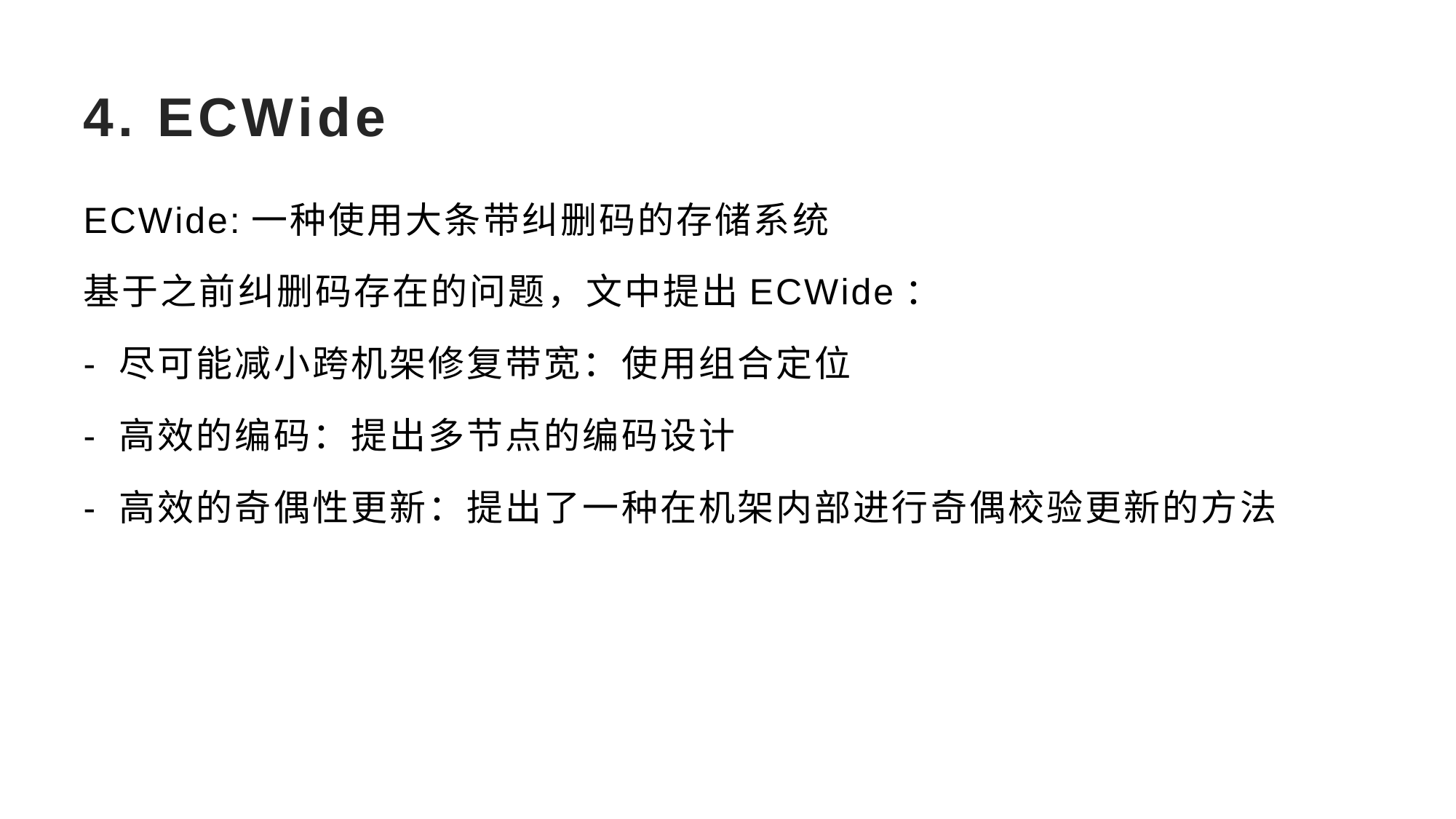

# 4. ECWide
ECWide:一种使用大条带纠删码的存储系统
基于之前纠删码存在的问题，文中提出ECWide：
- 尽可能减小跨机架修复带宽：使用组合定位
- 高效的编码：提出多节点的编码设计
- 高效的奇偶性更新：提出了一种在机架内部进行奇偶校验更新的方法